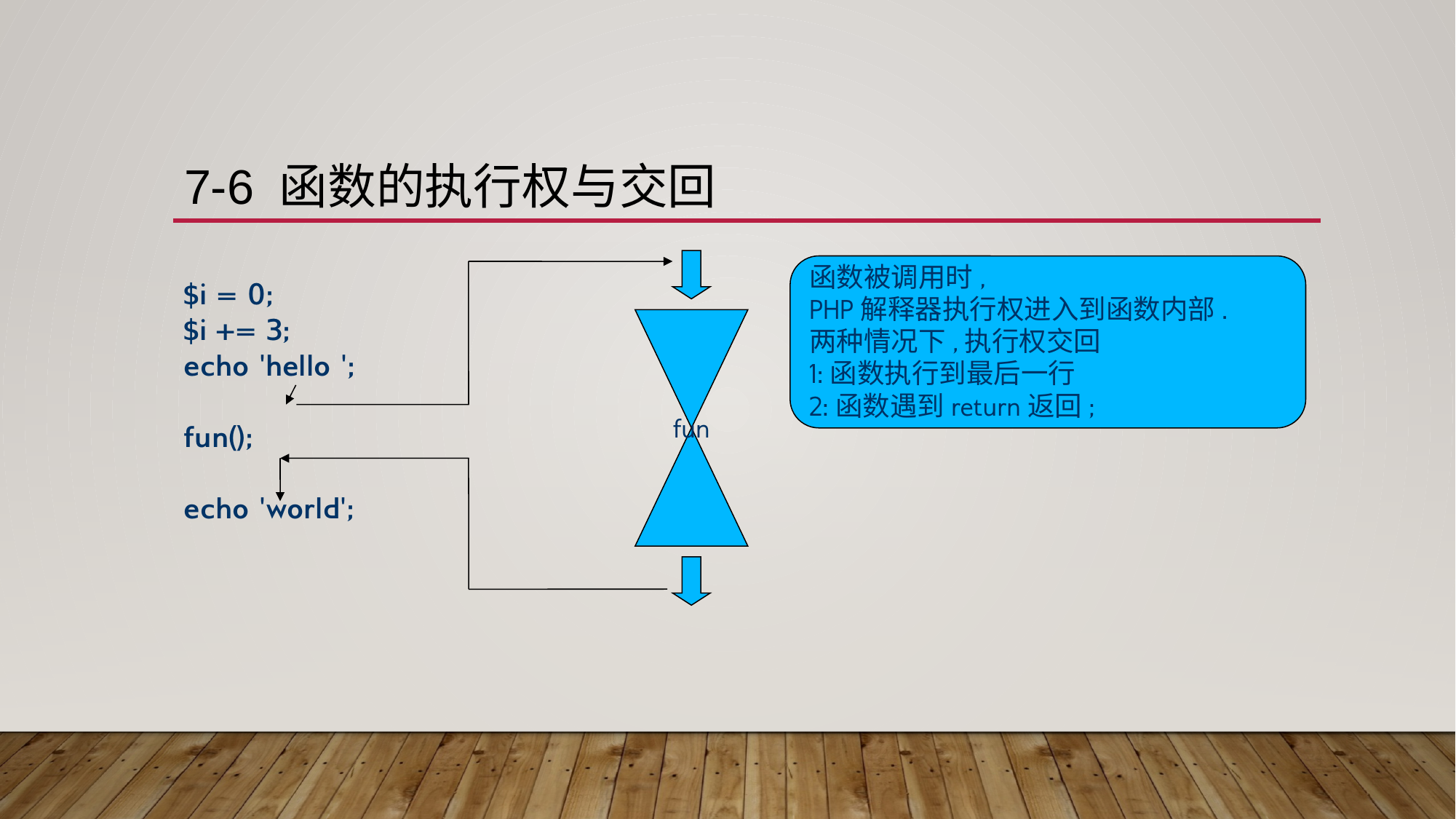

# 7-6 函数的执行权与交回

函数被调用时,
PHP解释器执行权进入到函数内部.
两种情况下,执行权交回
1:函数执行到最后一行
2:函数遇到return返回;

$i = 0;
$i += 3;
echo 'hello ';

fun();

echo 'world';
fun